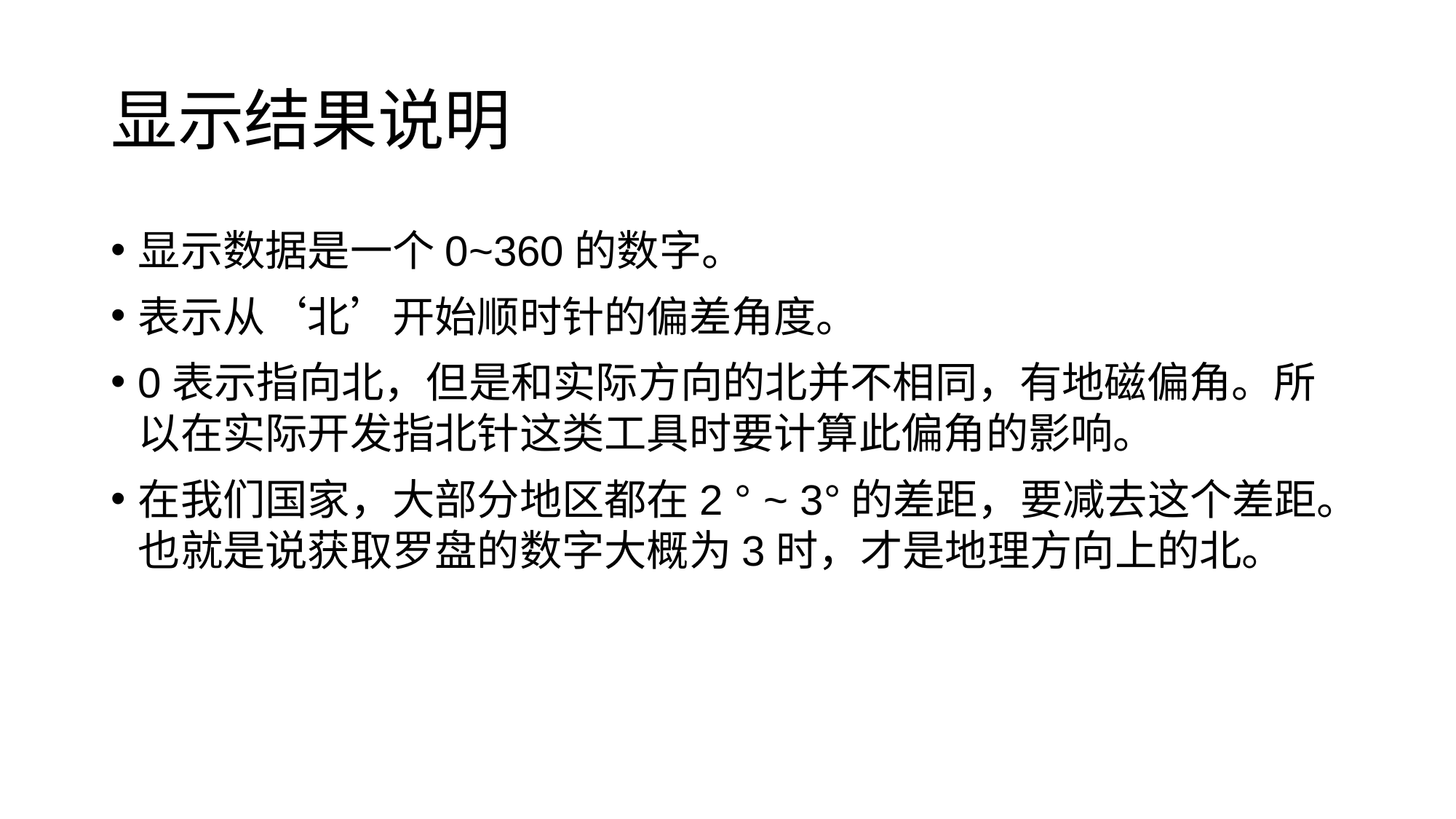

# 显示结果说明
显示数据是一个0~360的数字。
表示从‘北’开始顺时针的偏差角度。
0表示指向北，但是和实际方向的北并不相同，有地磁偏角。所以在实际开发指北针这类工具时要计算此偏角的影响。
在我们国家，大部分地区都在2 ° ~ 3°的差距，要减去这个差距。也就是说获取罗盘的数字大概为3时，才是地理方向上的北。